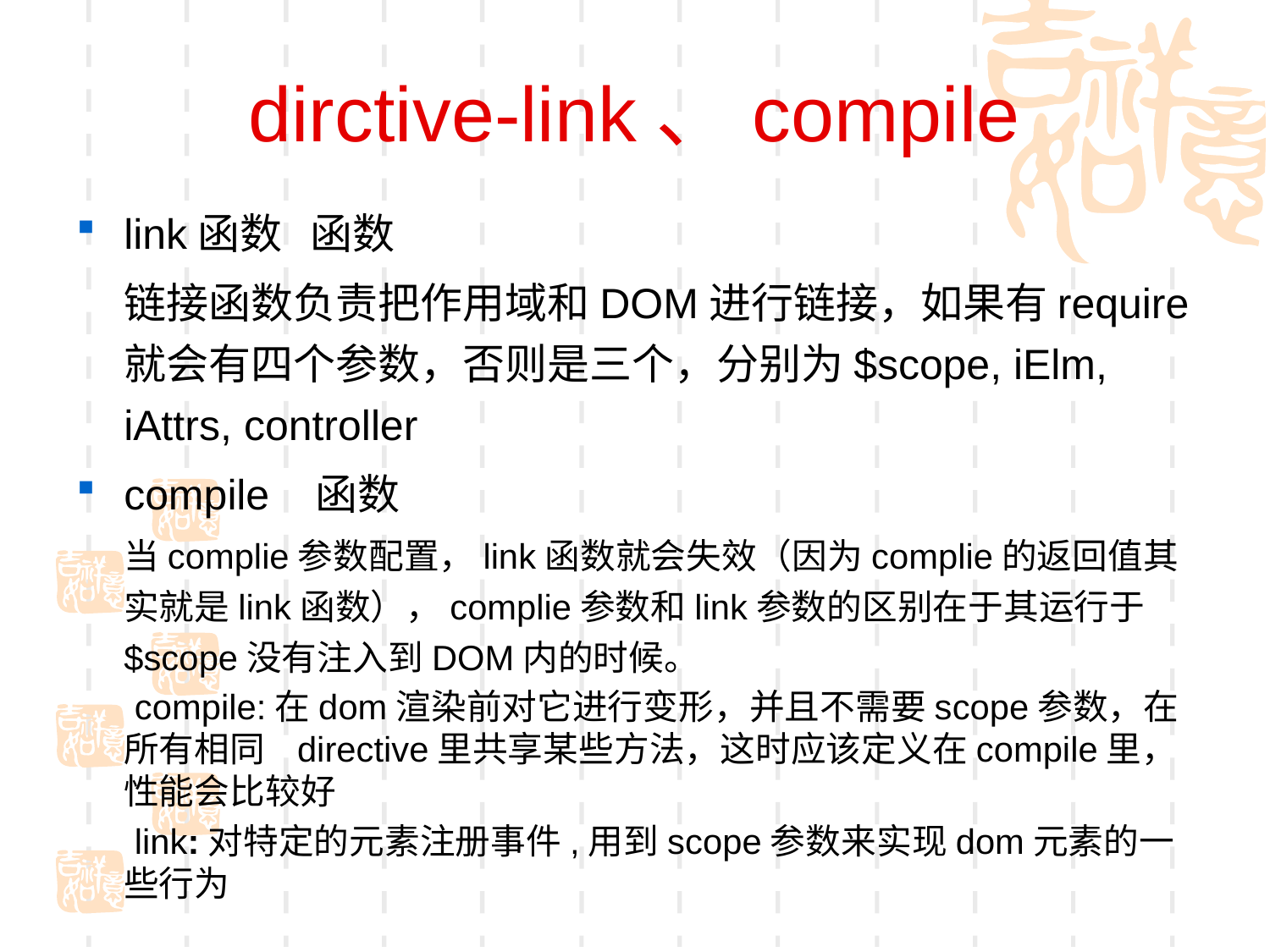

dirctive-link、compile
link函数   函数
	链接函数负责把作用域和DOM进行链接，如果有require就会有四个参数，否则是三个，分别为$scope, iElm, iAttrs, controller
compile   函数
	当complie参数配置，link函数就会失效（因为complie的返回值其实就是link函数），complie参数和link参数的区别在于其运行于$scope没有注入到DOM内的时候。
      compile:在dom渲染前对它进行变形，并且不需要scope参数，在所有相同   directive里共享某些方法，这时应该定义在compile里，性能会比较好
      link:对特定的元素注册事件,用到scope参数来实现dom元素的一些行为